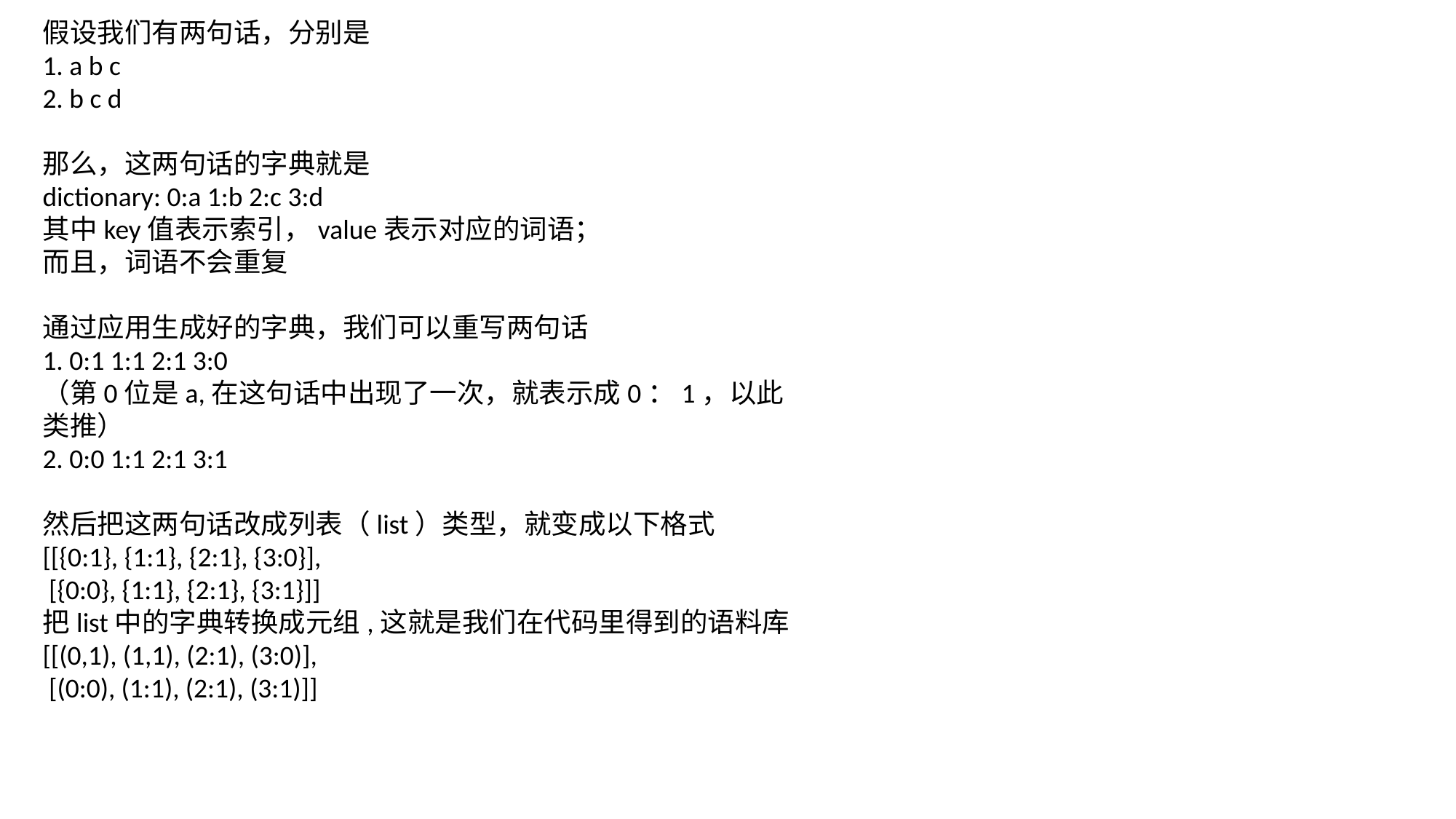

假设我们有两句话，分别是
1. a b c
2. b c d

那么，这两句话的字典就是
dictionary: 0:a 1:b 2:c 3:d
其中key值表示索引，value表示对应的词语；
而且，词语不会重复

通过应用生成好的字典，我们可以重写两句话
1. 0:1 1:1 2:1 3:0
（第0位是a,在这句话中出现了一次，就表示成0：1，以此类推）
2. 0:0 1:1 2:1 3:1

然后把这两句话改成列表（list）类型，就变成以下格式
[[{0:1}, {1:1}, {2:1}, {3:0}],
 [{0:0}, {1:1}, {2:1}, {3:1}]]
把list中的字典转换成元组,这就是我们在代码里得到的语料库
[[(0,1), (1,1), (2:1), (3:0)],
 [(0:0), (1:1), (2:1), (3:1)]]